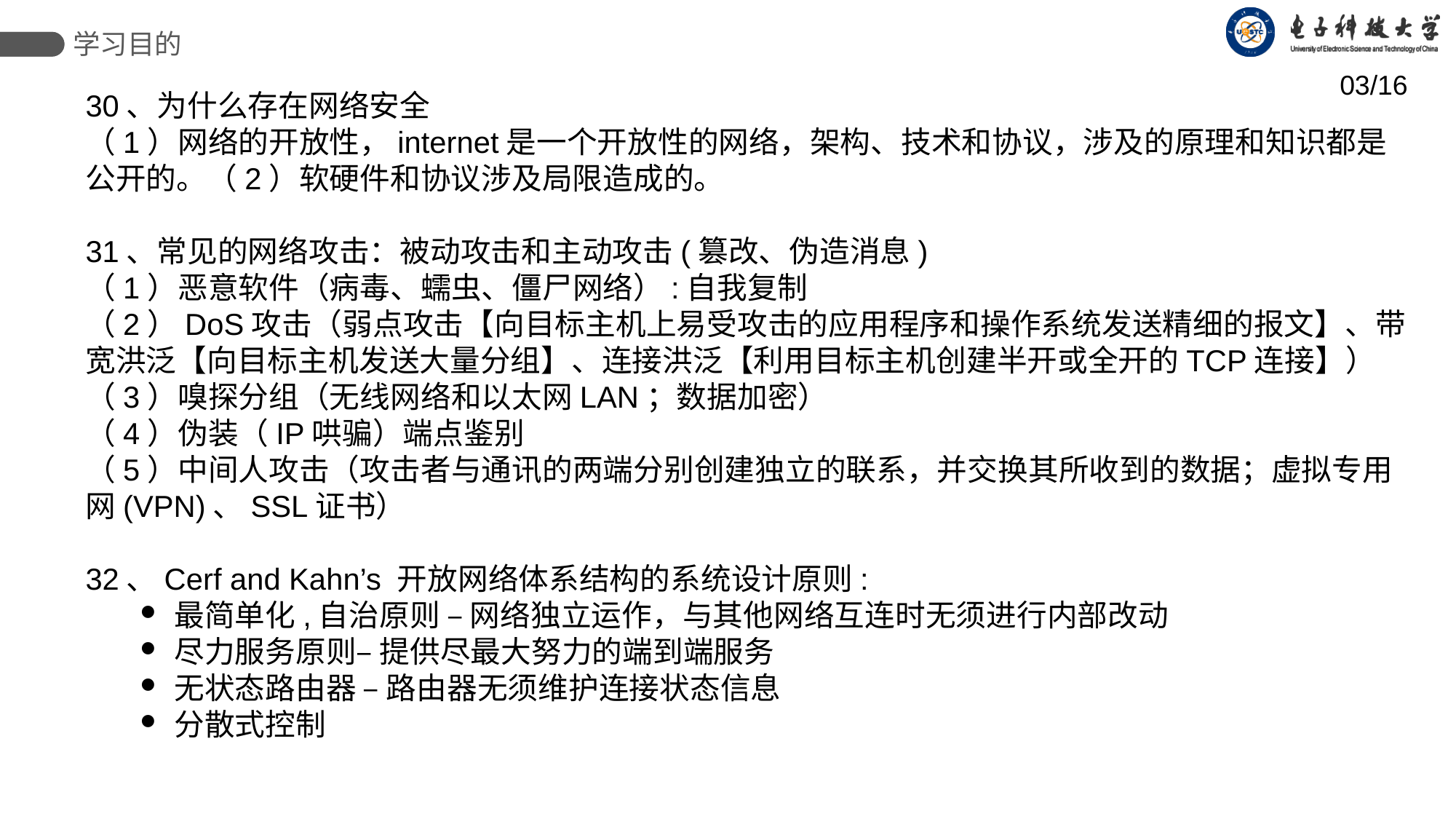

学习目的
03/16
30、为什么存在网络安全
（1）网络的开放性，internet是一个开放性的网络，架构、技术和协议，涉及的原理和知识都是公开的。（2）软硬件和协议涉及局限造成的。

31、常见的网络攻击：被动攻击和主动攻击(篡改、伪造消息)
（1）恶意软件（病毒、蠕虫、僵尸网络）:自我复制
（2）DoS攻击（弱点攻击【向目标主机上易受攻击的应用程序和操作系统发送精细的报文】、带宽洪泛【向目标主机发送大量分组】、连接洪泛【利用目标主机创建半开或全开的TCP连接】）
（3）嗅探分组（无线网络和以太网LAN；数据加密）
（4）伪装（IP哄骗）端点鉴别
（5）中间人攻击（攻击者与通讯的两端分别创建独立的联系，并交换其所收到的数据；虚拟专用网(VPN)、SSL证书）

32、Cerf and Kahn’s 开放网络体系结构的系统设计原则:
最简单化,自治原则 – 网络独立运作，与其他网络互连时无须进行内部改动
尽力服务原则– 提供尽最大努力的端到端服务
无状态路由器 – 路由器无须维护连接状态信息
分散式控制